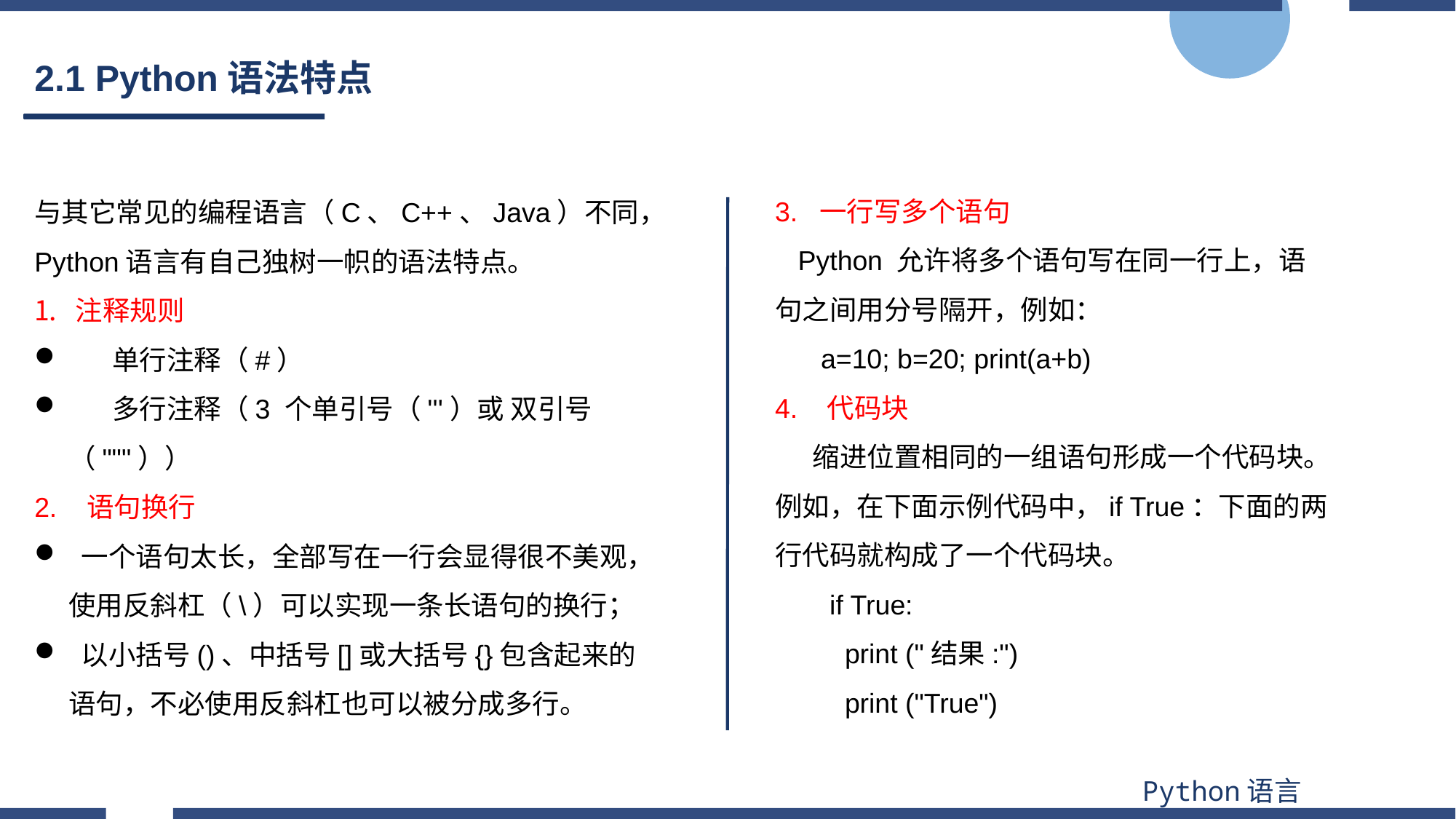

# 2.1 Python语法特点
3.  一行写多个语句
   Python 允许将多个语句写在同一行上，语句之间用分号隔开，例如：
      a=10; b=20; print(a+b)
4.   代码块
     缩进位置相同的一组语句形成一个代码块。例如，在下面示例代码中，if True：下面的两行代码就构成了一个代码块。
if True:
  print ("结果:")
  print ("True")
与其它常见的编程语言（C、C++、Java）不同，Python语言有自己独树一帜的语法特点。
注释规则
      单行注释（#）
      多行注释（3 个单引号（'''）或 双引号（"""））
2.   语句换行
 一个语句太长，全部写在一行会显得很不美观，使用反斜杠（\）可以实现一条长语句的换行；
 以小括号()、中括号[]或大括号{}包含起来的语句，不必使用反斜杠也可以被分成多行。